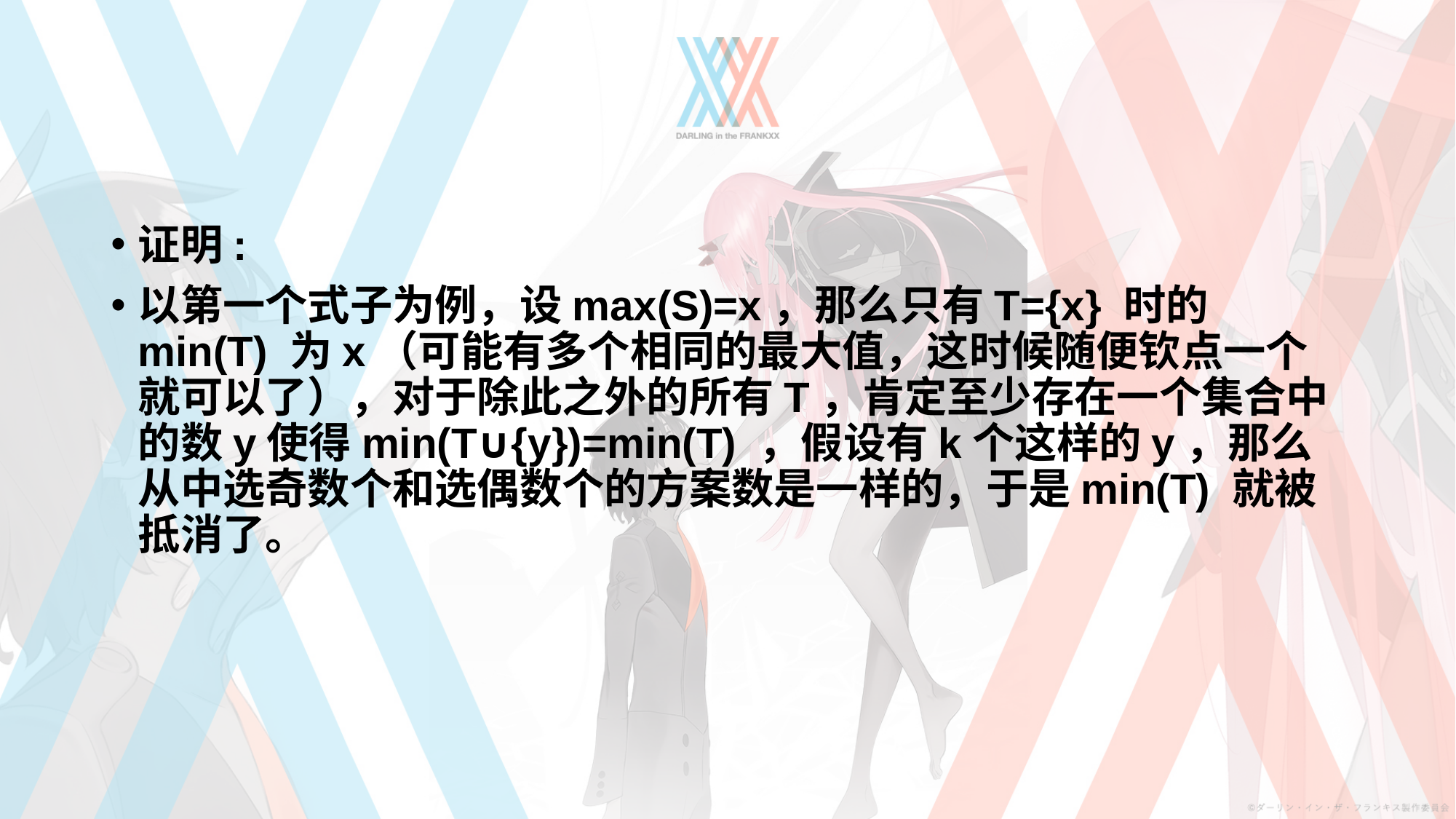

#
证明:
以第一个式子为例，设max(S)=x，那么只有T={x} 时的min(T) 为x（可能有多个相同的最大值，这时候随便钦点一个就可以了），对于除此之外的所有T，肯定至少存在一个集合中的数y使得min(T∪{y})=min(T) ，假设有k个这样的y，那么从中选奇数个和选偶数个的方案数是一样的，于是min(T) 就被抵消了。